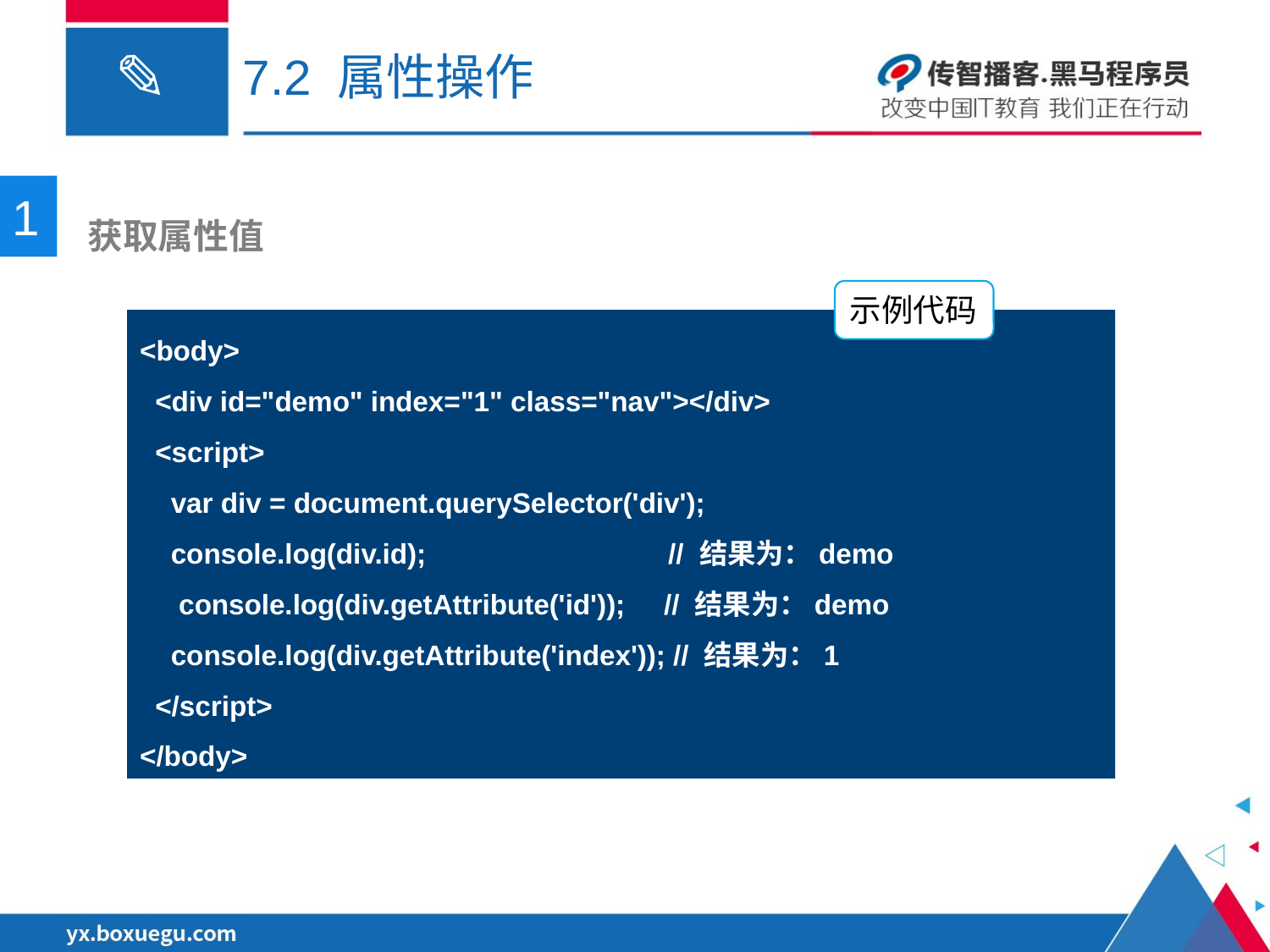

# 7.2 属性操作

1
  获取属性值
示例代码
<body>
  <div id="demo" index="1" class="nav"></div>
  <script>
    var div = document.querySelector('div');
    console.log(div.id);                               // 结果为：demo
     console.log(div.getAttribute('id'));     // 结果为：demo
    console.log(div.getAttribute('index')); // 结果为：1
  </script>
</body>